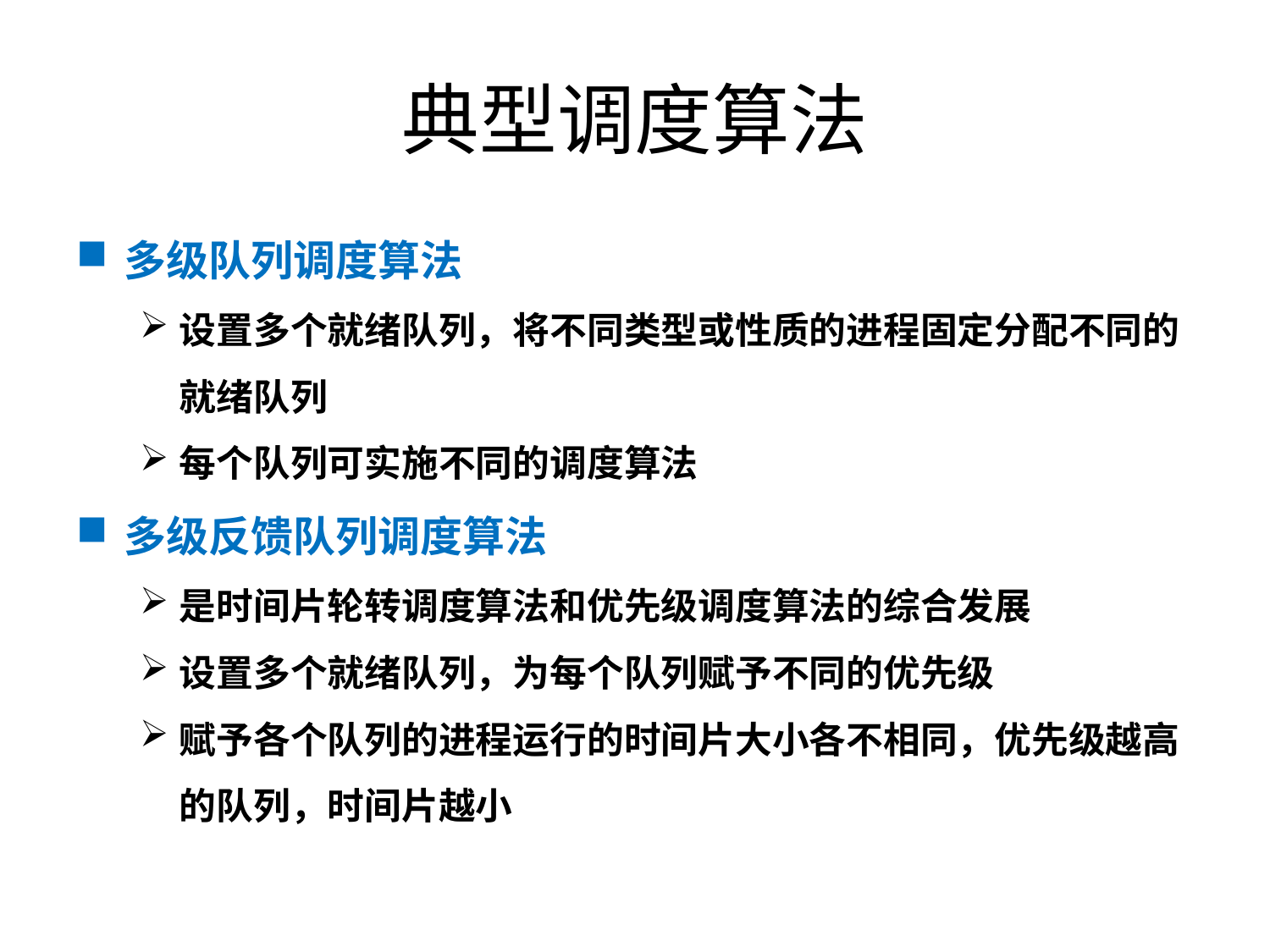

# 典型调度算法
多级队列调度算法
设置多个就绪队列，将不同类型或性质的进程固定分配不同的就绪队列
每个队列可实施不同的调度算法
多级反馈队列调度算法
是时间片轮转调度算法和优先级调度算法的综合发展
设置多个就绪队列，为每个队列赋予不同的优先级
赋予各个队列的进程运行的时间片大小各不相同，优先级越高的队列，时间片越小